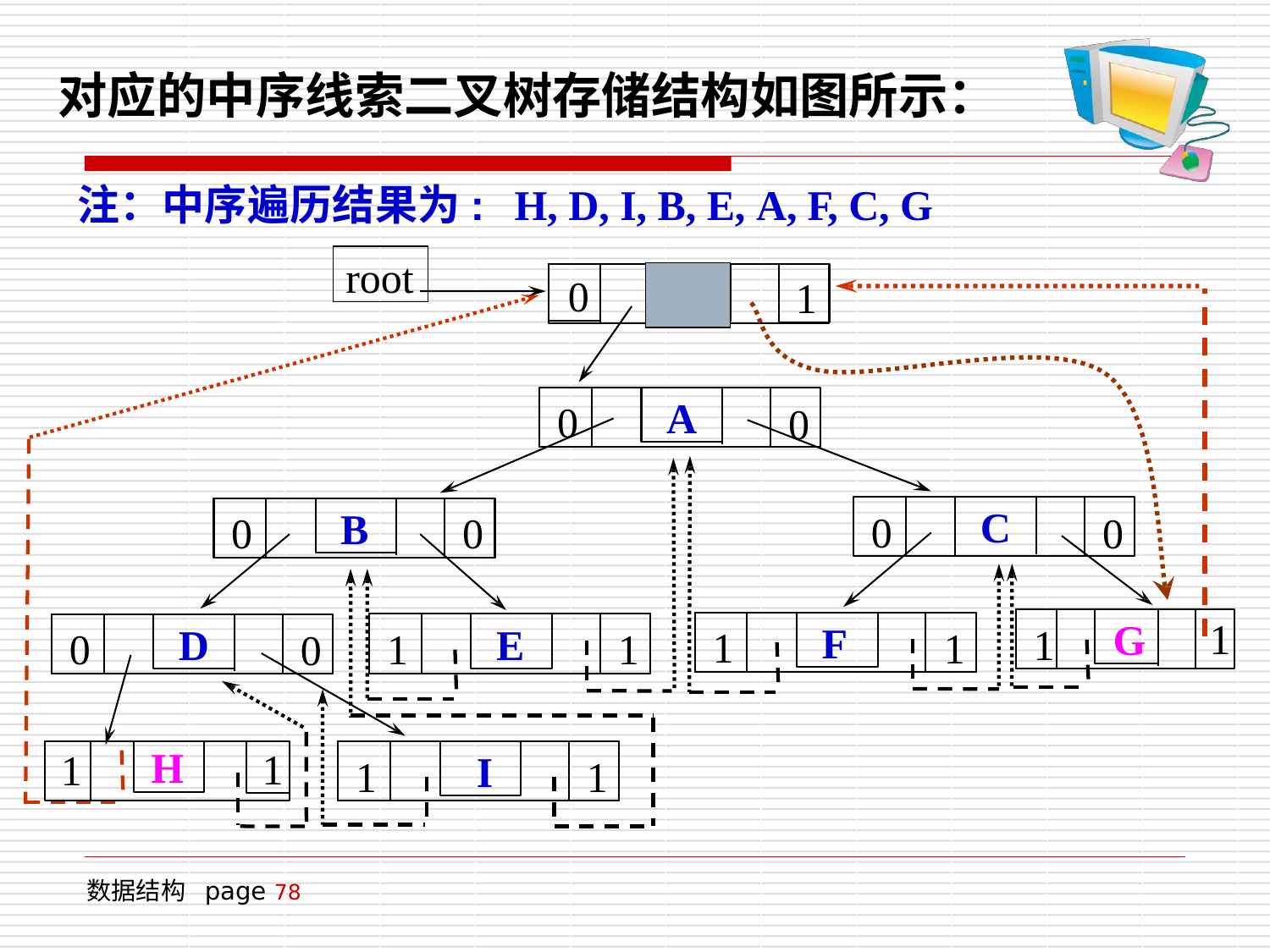

# 对应的中序线索二叉树存储结构如图所示：

注：中序遍历结果为: H, D, I, B, E, A, F, C, G
root

0
1

0
A

0

0
B
0
C

0
0

1
G

1

1
F
1

E
1

0
D
0

1

1
I
1

H
1
1

数据结构 page 78